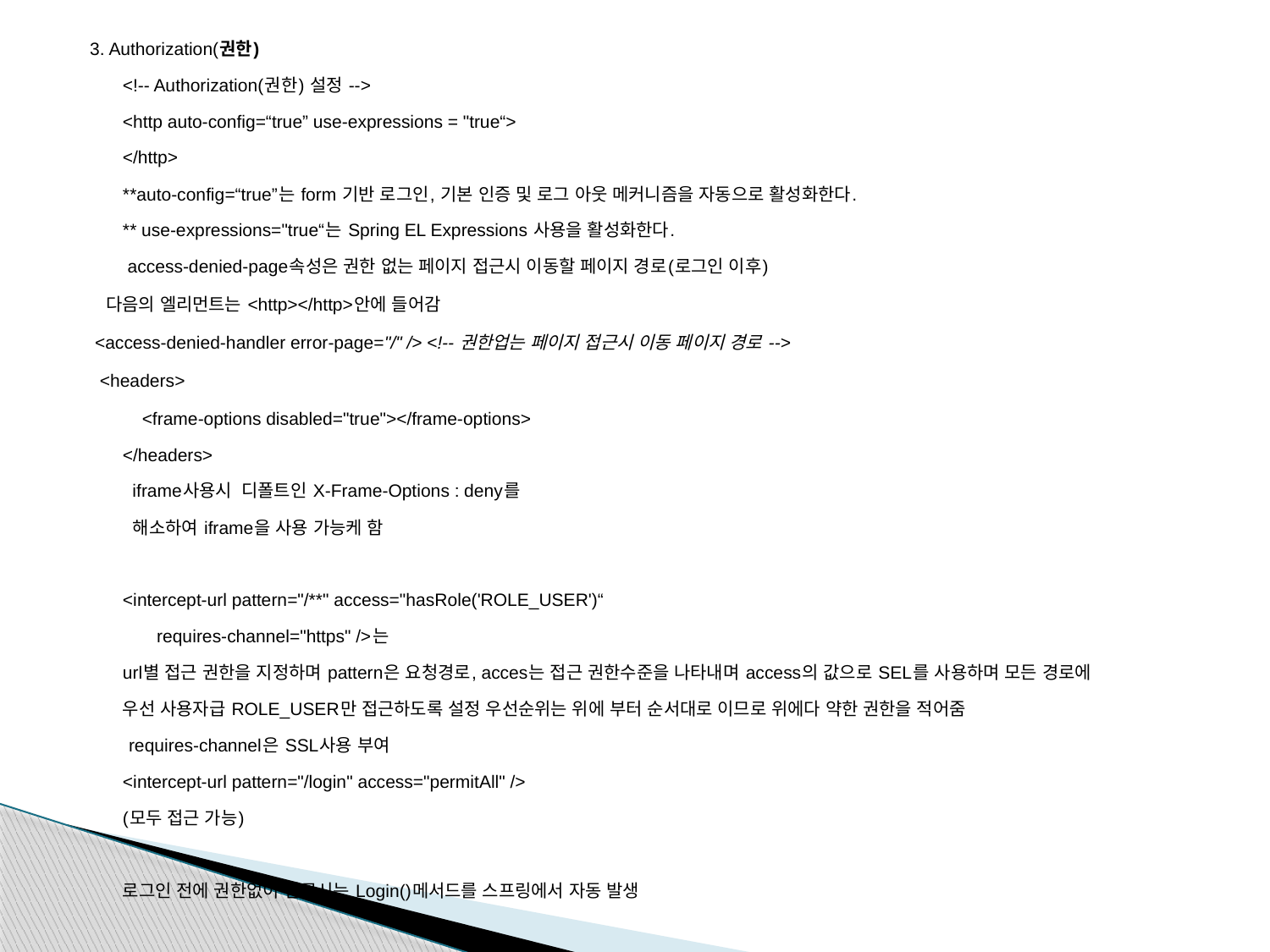

3. Authorization(권한)
<!-- Authorization(권한) 설정 -->
<http auto-config=“true” use-expressions = "true“>
</http>
**auto-config=“true”는 form 기반 로그인, 기본 인증 및 로그 아웃 메커니즘을 자동으로 활성화한다.
** use-expressions="true“는 Spring EL Expressions 사용을 활성화한다.
 access-denied-page속성은 권한 없는 페이지 접근시 이동할 페이지 경로(로그인 이후)
   다음의 엘리먼트는 <http></http>안에 들어감
 <access-denied-handler error-page="/" /> <!-- 권한업는 페이지 접근시 이동 페이지 경로 -->
  <headers>
	    <frame-options disabled="true"></frame-options>
</headers>
  iframe사용시  디폴트인 X-Frame-Options : deny를
  해소하여 iframe을 사용 가능케 함
<intercept-url pattern="/**" access="hasRole('ROLE_USER')“
       requires-channel="https" />는
url별 접근 권한을 지정하며 pattern은 요청경로, acces는 접근 권한수준을 나타내며 access의 값으로 SEL를 사용하며 모든 경로에
우선 사용자급 ROLE_USER만 접근하도록 설정 우선순위는 위에 부터 순서대로 이므로 위에다 약한 권한을 적어줌
 requires-channel은 SSL사용 부여
<intercept-url pattern="/login" access="permitAll" />
(모두 접근 가능)
로그인 전에 권한없이 접근시는 Login()메서드를 스프링에서 자동 발생